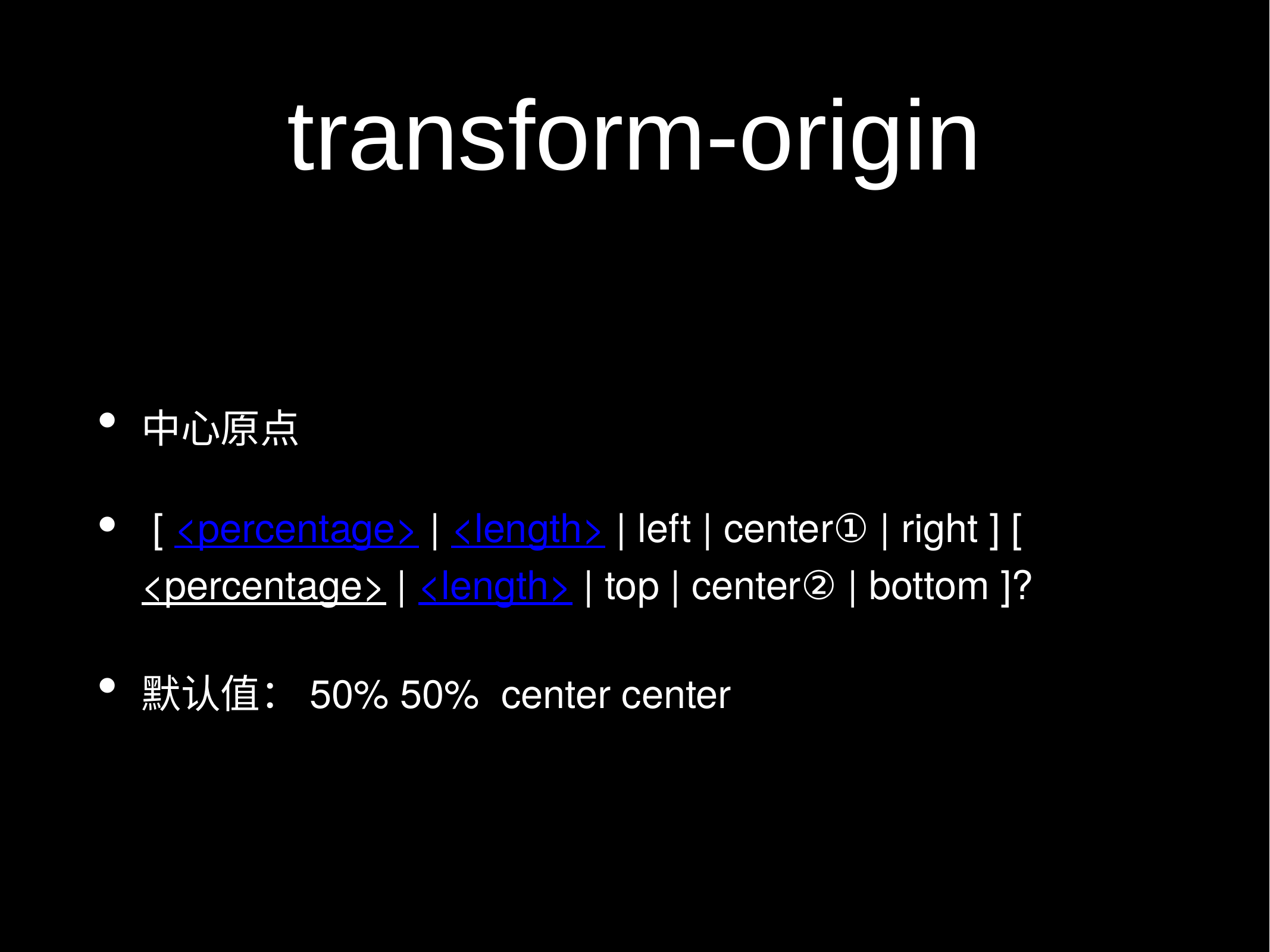

# transform-origin
中心原点
 [ <percentage> | <length> | left | center① | right ] [ <percentage> | <length> | top | center② | bottom ]?
默认值：50% 50%  center center